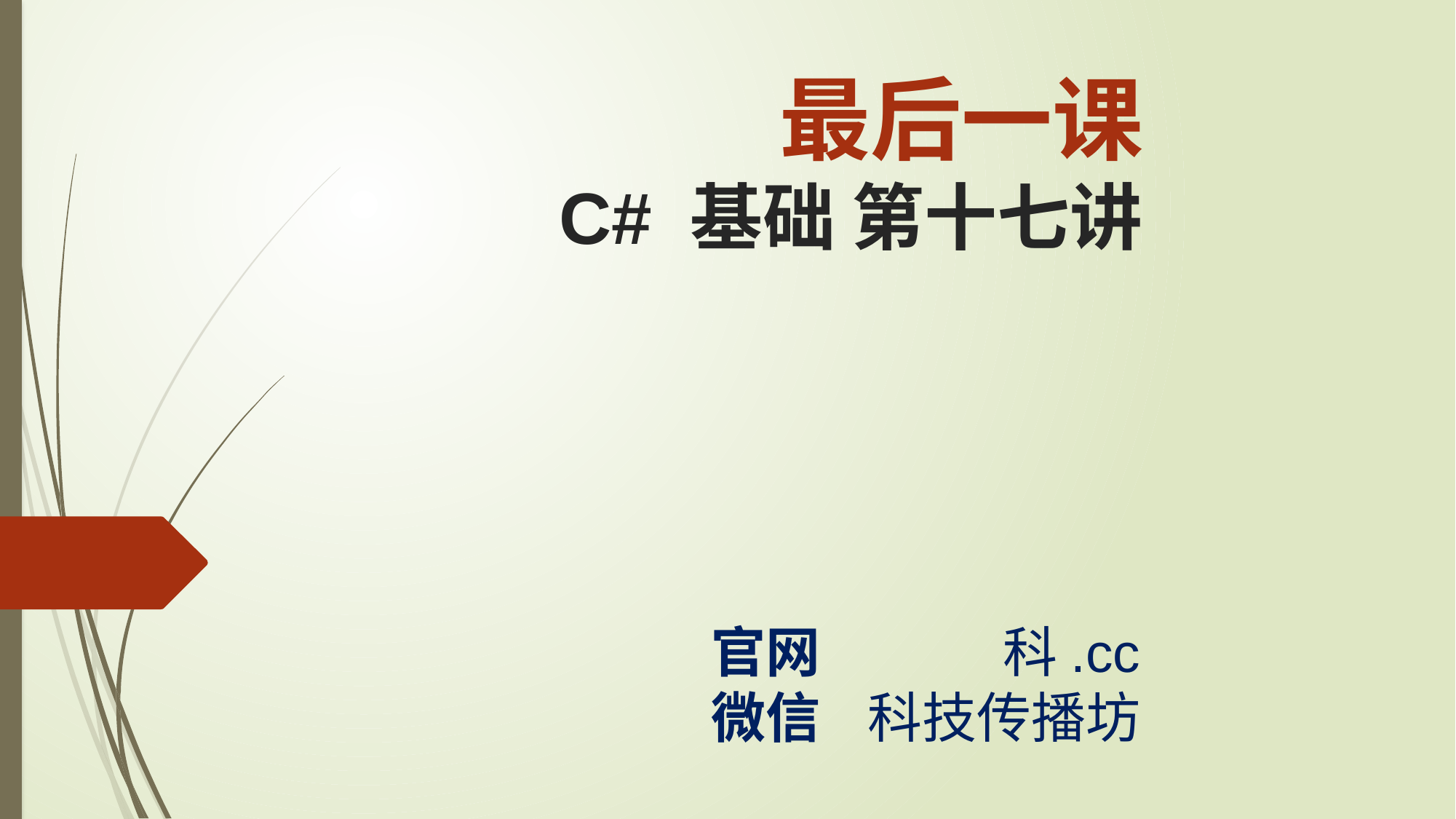

最后一课
C# 基础 第十七讲
官网
微信
科.cc
科技传播坊